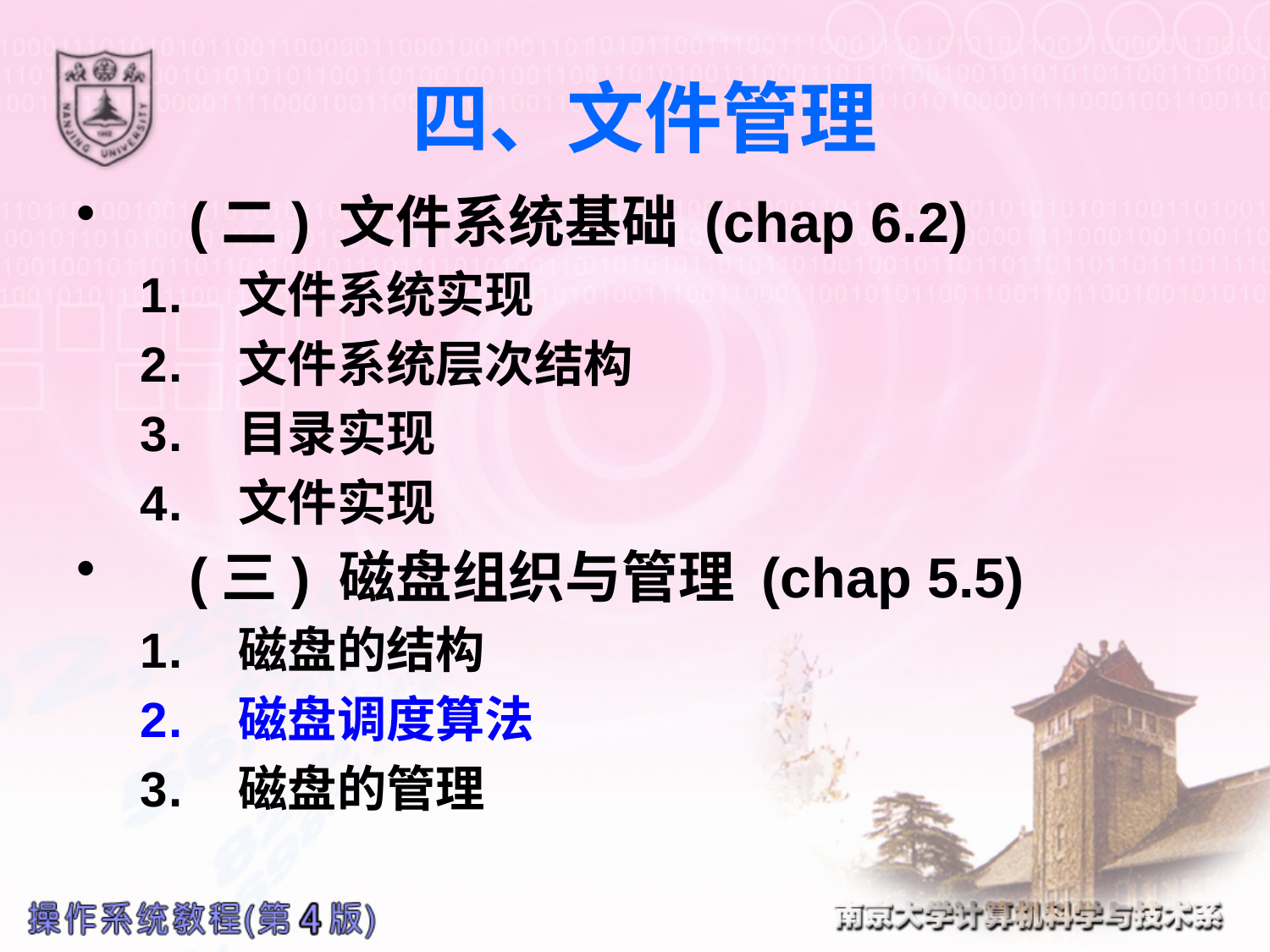

# 四、文件管理
(二) 文件系统基础 (chap 6.2)
文件系统实现
文件系统层次结构
目录实现
文件实现
(三) 磁盘组织与管理 (chap 5.5)
磁盘的结构
磁盘调度算法
磁盘的管理